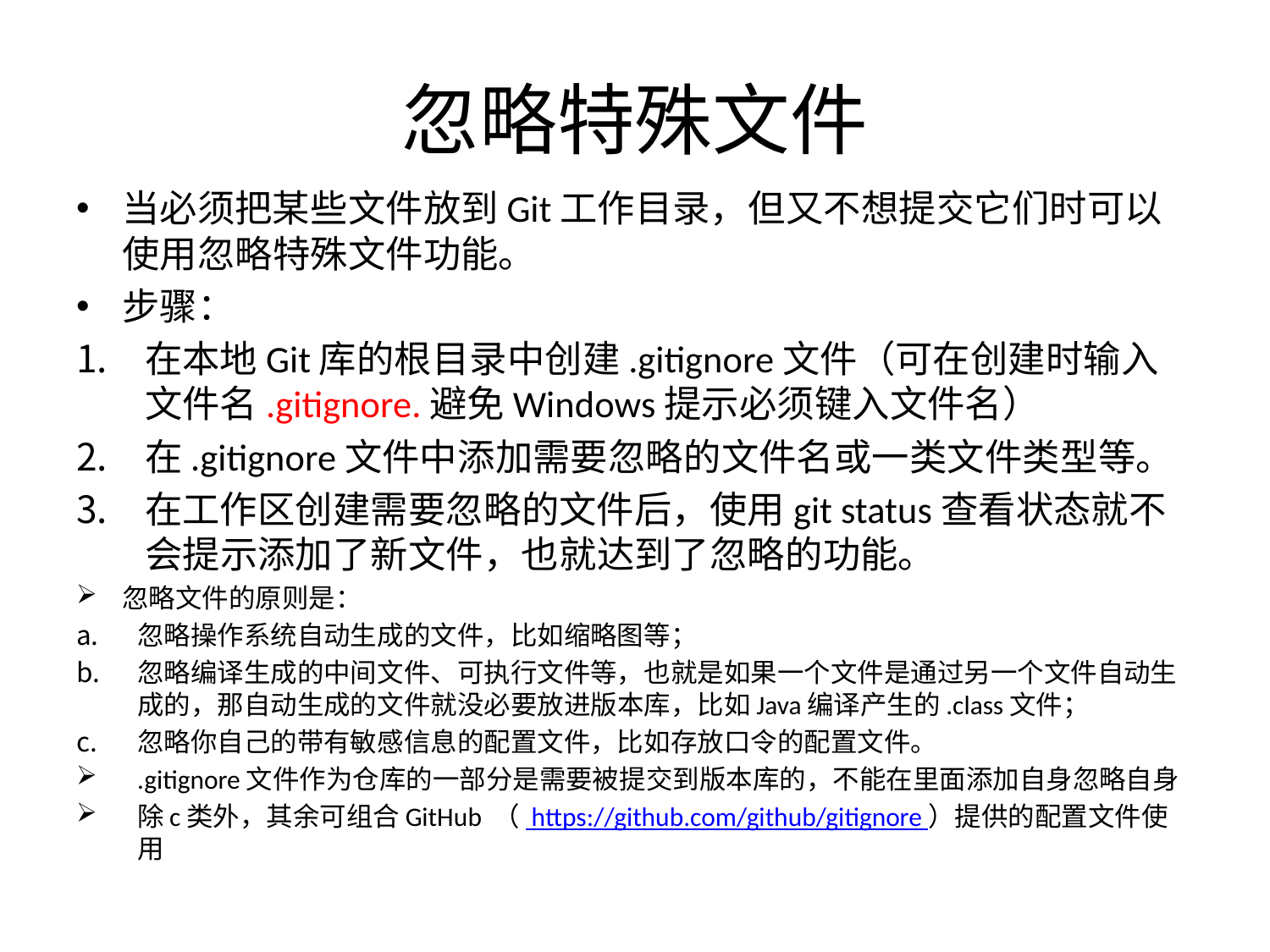

# 忽略特殊文件
当必须把某些文件放到Git工作目录，但又不想提交它们时可以使用忽略特殊文件功能。
步骤：
在本地Git库的根目录中创建.gitignore文件（可在创建时输入文件名.gitignore.避免Windows提示必须键入文件名）
在.gitignore文件中添加需要忽略的文件名或一类文件类型等。
在工作区创建需要忽略的文件后，使用git status查看状态就不会提示添加了新文件，也就达到了忽略的功能。
忽略文件的原则是：
忽略操作系统自动生成的文件，比如缩略图等；
忽略编译生成的中间文件、可执行文件等，也就是如果一个文件是通过另一个文件自动生成的，那自动生成的文件就没必要放进版本库，比如Java编译产生的.class文件；
忽略你自己的带有敏感信息的配置文件，比如存放口令的配置文件。
.gitignore文件作为仓库的一部分是需要被提交到版本库的，不能在里面添加自身忽略自身
除c类外，其余可组合GitHub （ https://github.com/github/gitignore ）提供的配置文件使用